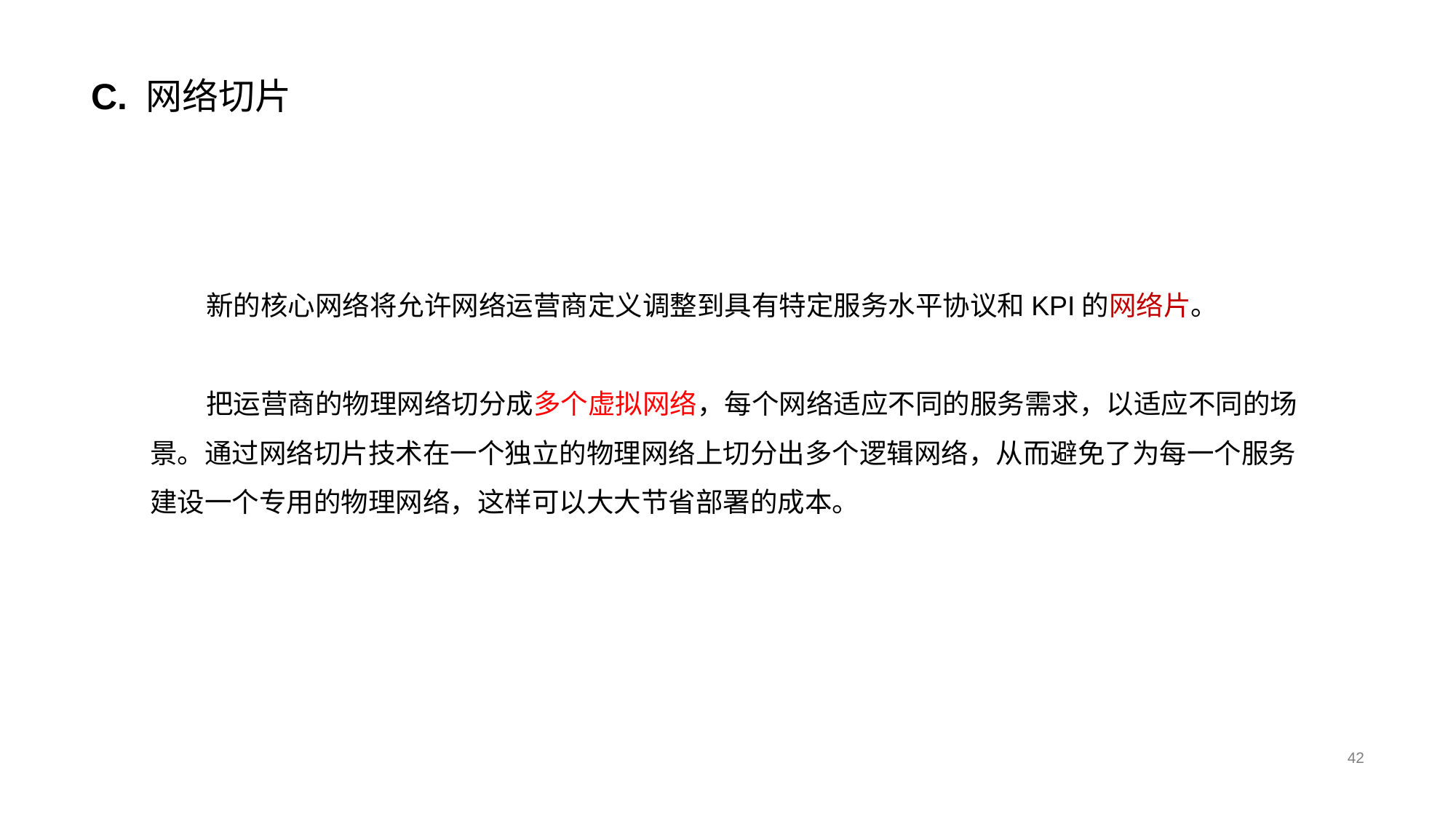

# C. 网络切片
        新的核心网络将允许网络运营商定义调整到具有特定服务水平协议和KPI的网络片。

        把运营商的物理网络切分成多个虚拟网络，每个网络适应不同的服务需求，以适应不同的场景。通过网络切片技术在一个独立的物理网络上切分出多个逻辑网络，从而避免了为每一个服务建设一个专用的物理网络，这样可以大大节省部署的成本。
42